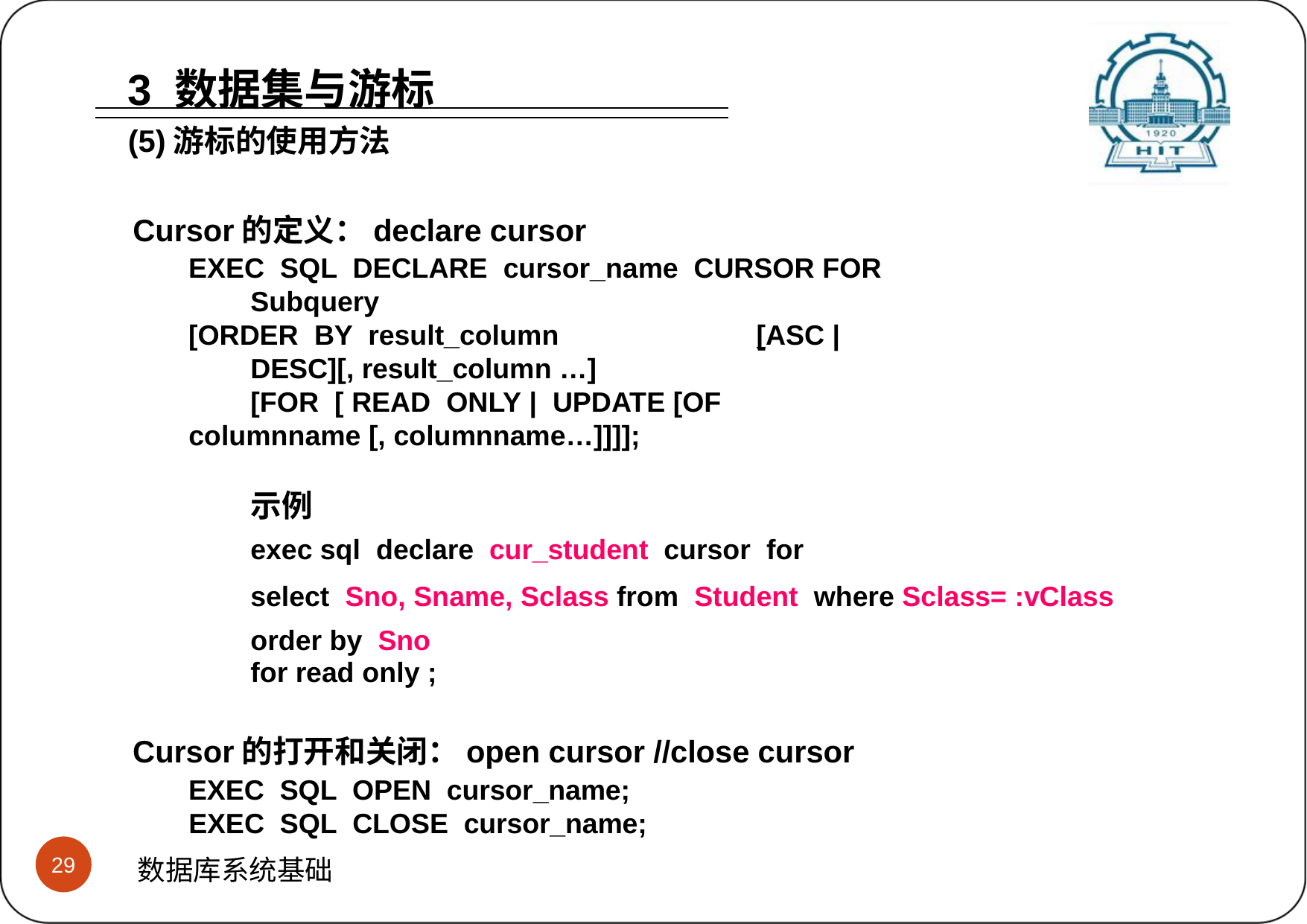

# 3 数据集与游标
(5)游标的使用方法
Cursor的定义：declare cursor
EXEC  SQL  DECLARE  cursor_name  CURSOR FOR Subquery
[ORDER  BY  result_column	[ASC | DESC][, result_column …]
[FOR  [ READ  ONLY |  UPDATE [OF  columnname [, columnname…]]]];

示例
exec sql  declare  cur_student  cursor  for
select  Sno, Sname, Sclass from  Student  where Sclass= :vClass order by  Sno
for read only ;

Cursor的打开和关闭：open cursor //close cursor
EXEC  SQL  OPEN  cursor_name; EXEC  SQL  CLOSE  cursor_name;